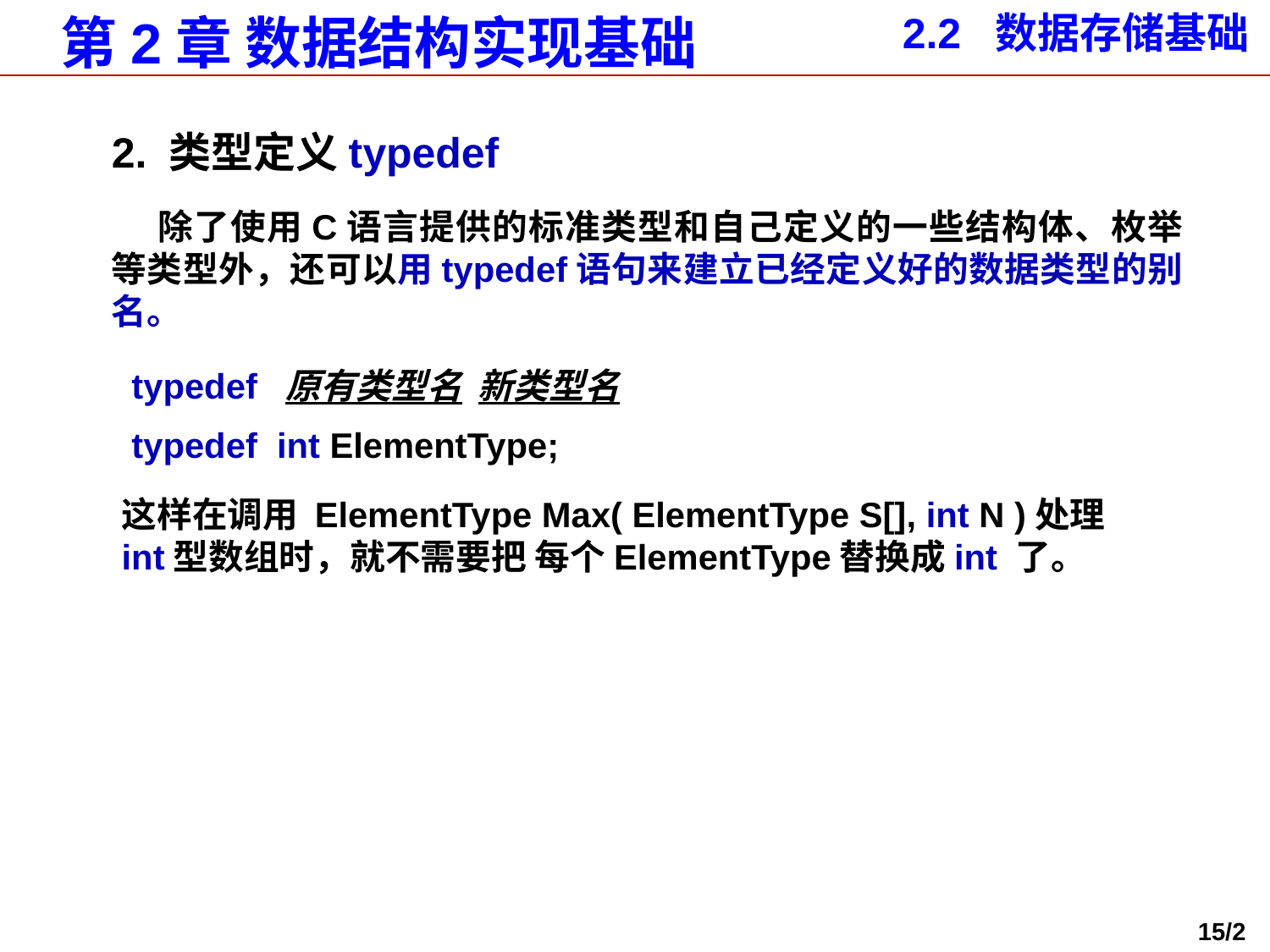

2.2  数据存储基础
2. 类型定义typedef
    除了使用C语言提供的标准类型和自己定义的一些结构体、枚举等类型外，还可以用typedef语句来建立已经定义好的数据类型的别名。
typedef  原有类型名  新类型名
typedef  int ElementType;
这样在调用 ElementType Max( ElementType S[], int N )处理 int型数组时，就不需要把 每个ElementType替换成int 了。

15/25